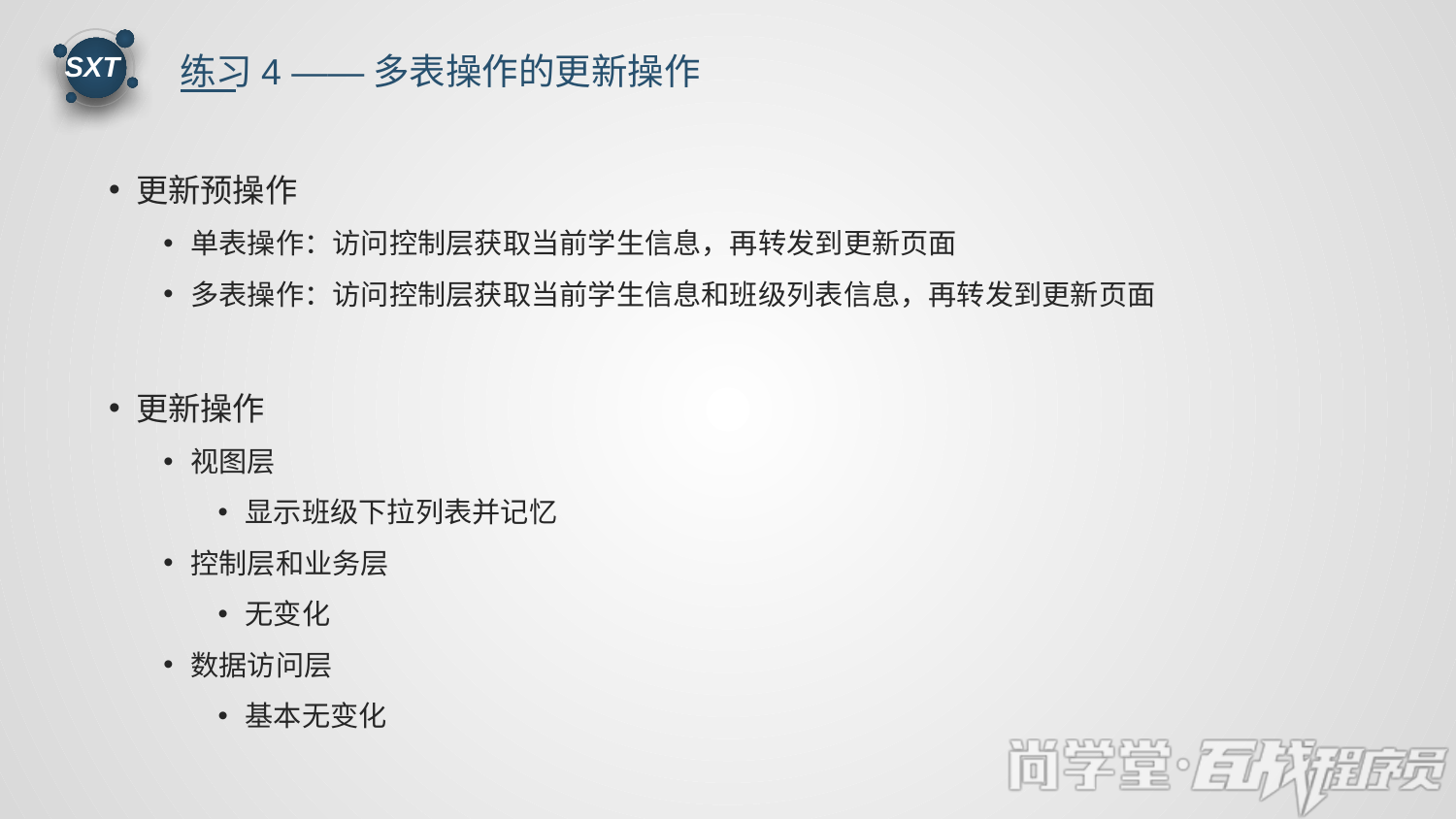

练习4 ——多表操作的更新操作
SXT
更新预操作
单表操作：访问控制层获取当前学生信息，再转发到更新页面
多表操作：访问控制层获取当前学生信息和班级列表信息，再转发到更新页面

更新操作
视图层
显示班级下拉列表并记忆
控制层和业务层
无变化
数据访问层
基本无变化